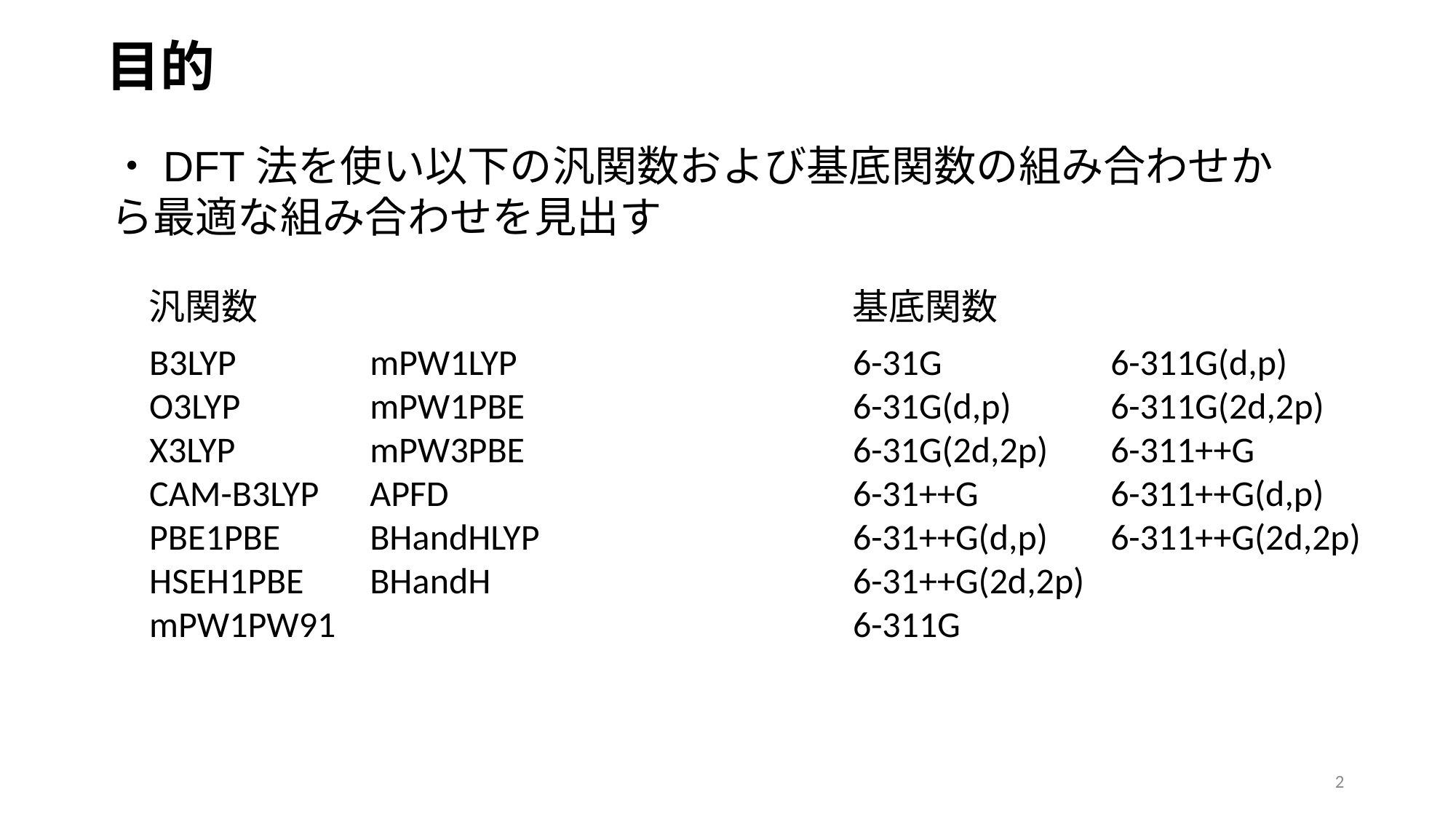

目的
・DFT法を使い以下の汎関数および基底関数の組み合わせから最適な組み合わせを見出す
汎関数
基底関数
mPW1LYP
mPW1PBE
mPW3PBE
APFD
BHandHLYP
BHandH
6-311G(d,p)
6-311G(2d,2p)
6-311++G
6-311++G(d,p)
6-311++G(2d,2p)
B3LYP
O3LYP
X3LYP
CAM-B3LYP
PBE1PBE
HSEH1PBE
mPW1PW91
6-31G
6-31G(d,p)
6-31G(2d,2p)
6-31++G
6-31++G(d,p)
6-31++G(2d,2p)
6-311G
2